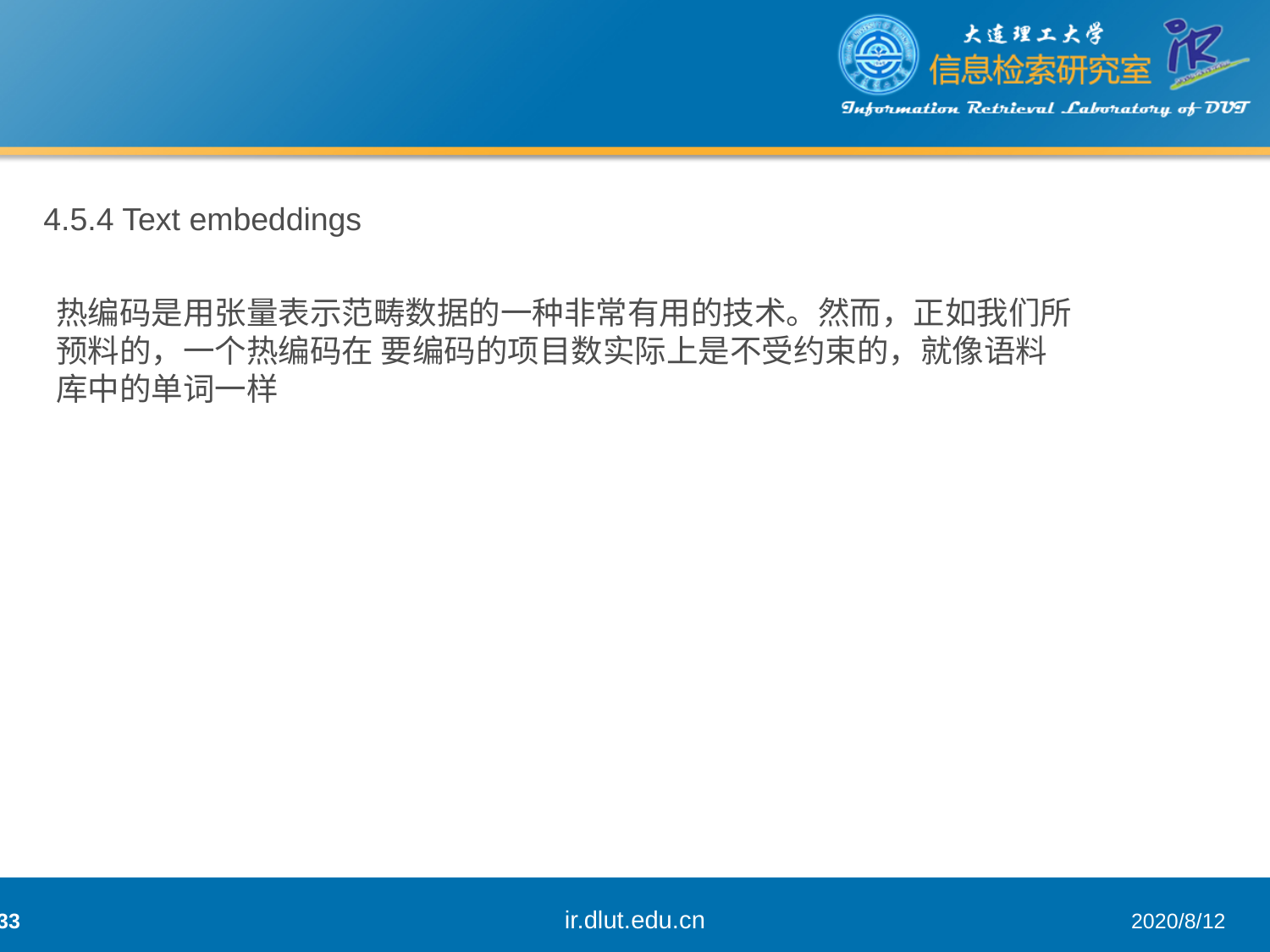

4.5.4 Text embeddings
热编码是用张量表示范畴数据的一种非常有用的技术。然而，正如我们所预料的，一个热编码在 要编码的项目数实际上是不受约束的，就像语料库中的单词一样